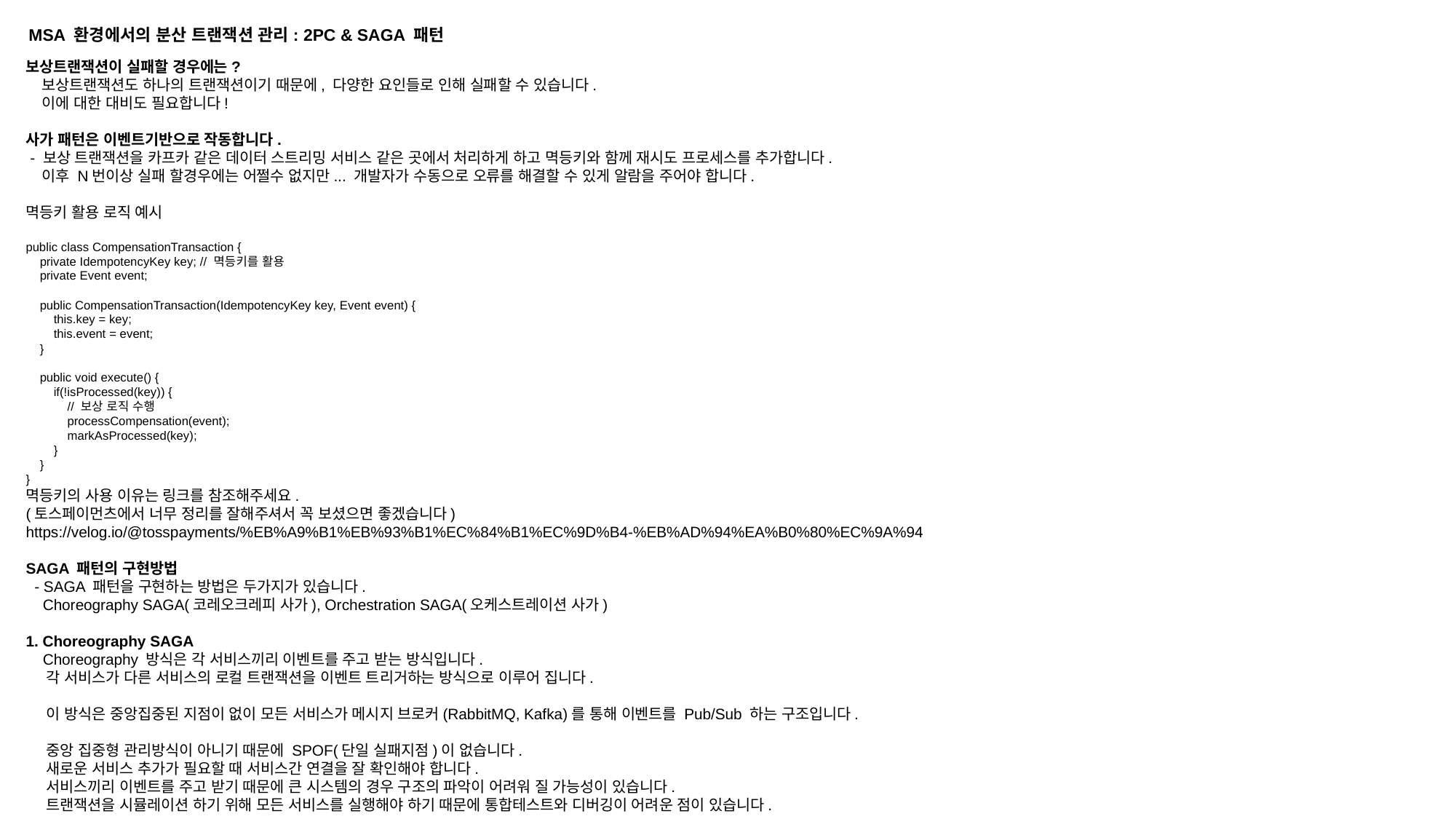

MSA 환경에서의 분산 트랜잭션 관리: 2PC & SAGA 패턴
보상트랜잭션이 실패할 경우에는?
   보상트랜잭션도 하나의 트랜잭션이기 때문에, 다양한 요인들로 인해 실패할 수 있습니다.
   이에 대한 대비도 필요합니다!

사가 패턴은 이벤트기반으로 작동합니다.
 - 보상 트랜잭션을 카프카 같은 데이터 스트리밍 서비스 같은 곳에서 처리하게 하고 멱등키와 함께 재시도 프로세스를 추가합니다.
   이후 N번이상 실패 할경우에는 어쩔수 없지만... 개발자가 수동으로 오류를 해결할 수 있게 알람을 주어야 합니다.

멱등키 활용 로직 예시

public class CompensationTransaction {
    private IdempotencyKey key; // 멱등키를 활용
    private Event event;

    public CompensationTransaction(IdempotencyKey key, Event event) {
        this.key = key;
        this.event = event;
    }

    public void execute() {
        if(!isProcessed(key)) {
            // 보상 로직 수행
            processCompensation(event);
            markAsProcessed(key);
        }
    }
}
멱등키의 사용 이유는 링크를 참조해주세요.
(토스페이먼츠에서 너무 정리를 잘해주셔서 꼭 보셨으면 좋겠습니다)
https://velog.io/@tosspayments/%EB%A9%B1%EB%93%B1%EC%84%B1%EC%9D%B4-%EB%AD%94%EA%B0%80%EC%9A%94

SAGA 패턴의 구현방법
  - SAGA 패턴을 구현하는 방법은 두가지가 있습니다.
    Choreography SAGA(코레오크레피 사가), Orchestration SAGA(오케스트레이션 사가)

1. Choreography SAGA
    Choreography 방식은 각 서비스끼리 이벤트를 주고 받는 방식입니다.
    각 서비스가 다른 서비스의 로컬 트랜잭션을 이벤트 트리거하는 방식으로 이루어 집니다.

    이 방식은 중앙집중된 지점이 없이 모든 서비스가 메시지 브로커(RabbitMQ, Kafka)를 통해 이벤트를 Pub/Sub 하는 구조입니다.

    중앙 집중형 관리방식이 아니기 때문에 SPOF(단일 실패지점)이 없습니다.
    새로운 서비스 추가가 필요할 때 서비스간 연결을 잘 확인해야 합니다.
    서비스끼리 이벤트를 주고 받기 때문에 큰 시스템의 경우 구조의 파악이 어려워 질 가능성이 있습니다.
    트랜잭션을 시뮬레이션 하기 위해 모든 서비스를 실행해야 하기 때문에 통합테스트와 디버깅이 어려운 점이 있습니다.